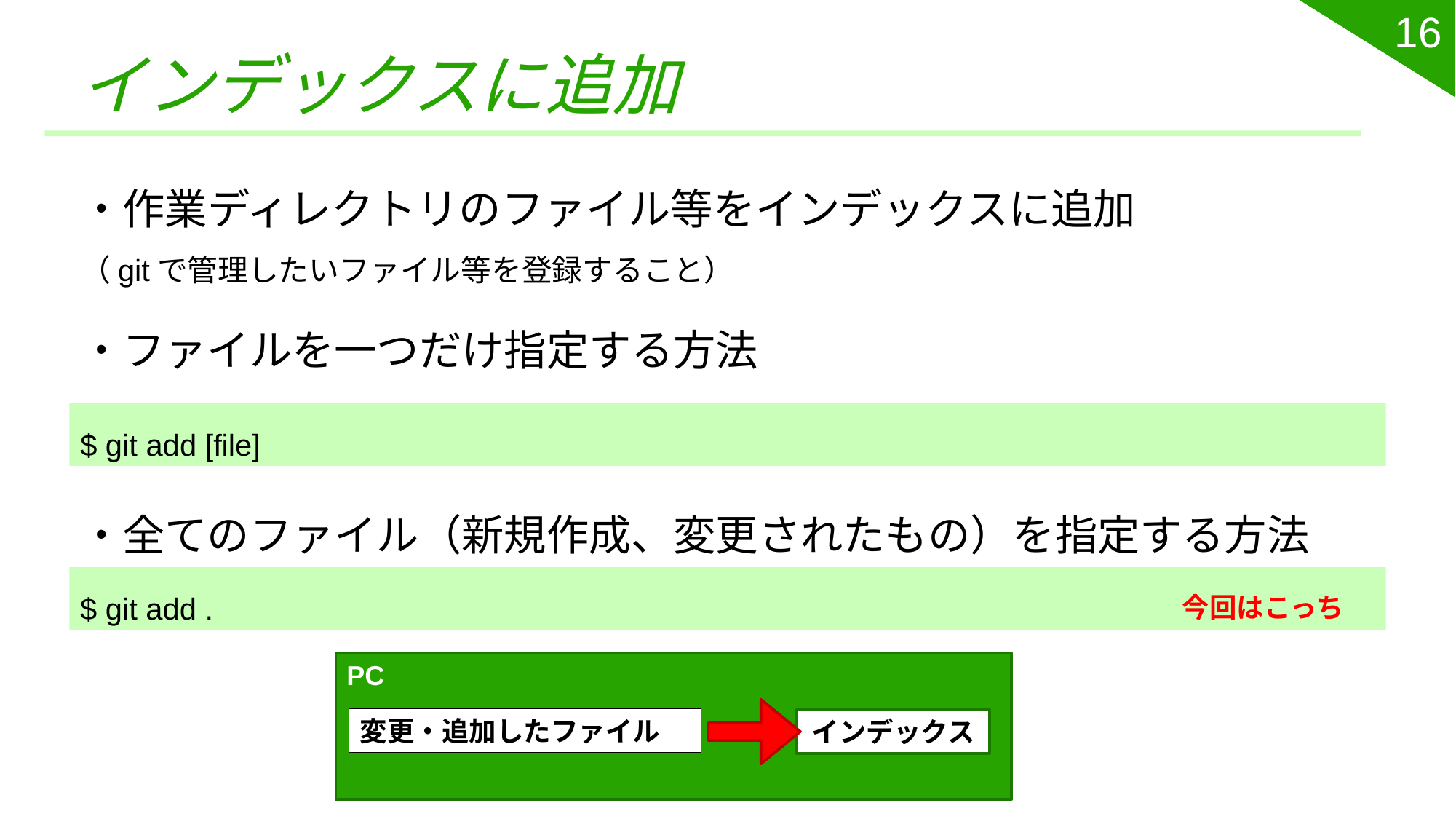

16
# インデックスに追加
・作業ディレクトリのファイル等をインデックスに追加
（gitで管理したいファイル等を登録すること）

・ファイルを一つだけ指定する方法

$ git add [file]
・全てのファイル（新規作成、変更されたもの）を指定する方法

$ git add .
今回はこっち

PC

変更・追加したファイル
インデックス